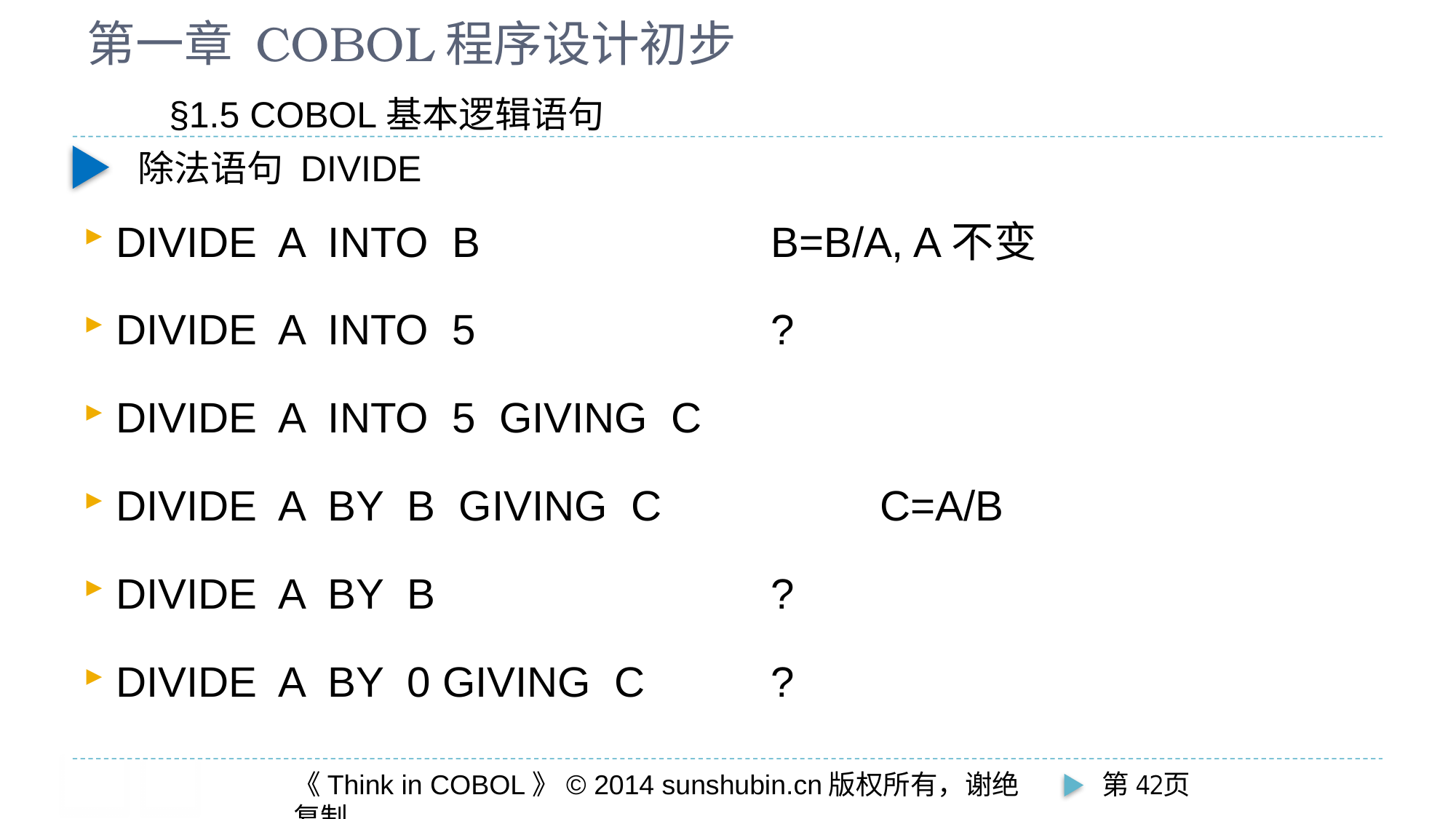

# 第一章 COBOL程序设计初步
§1.5 COBOL基本逻辑语句

除法语句 DIVIDE
DIVIDE  A  INTO  B			B=B/A, A不变

DIVIDE  A  INTO  5			?

DIVIDE  A  INTO  5  GIVING  C

DIVIDE  A  BY  B  GIVING  C		C=A/B

DIVIDE  A  BY  B				?

DIVIDE  A  BY  0 GIVING  C		?